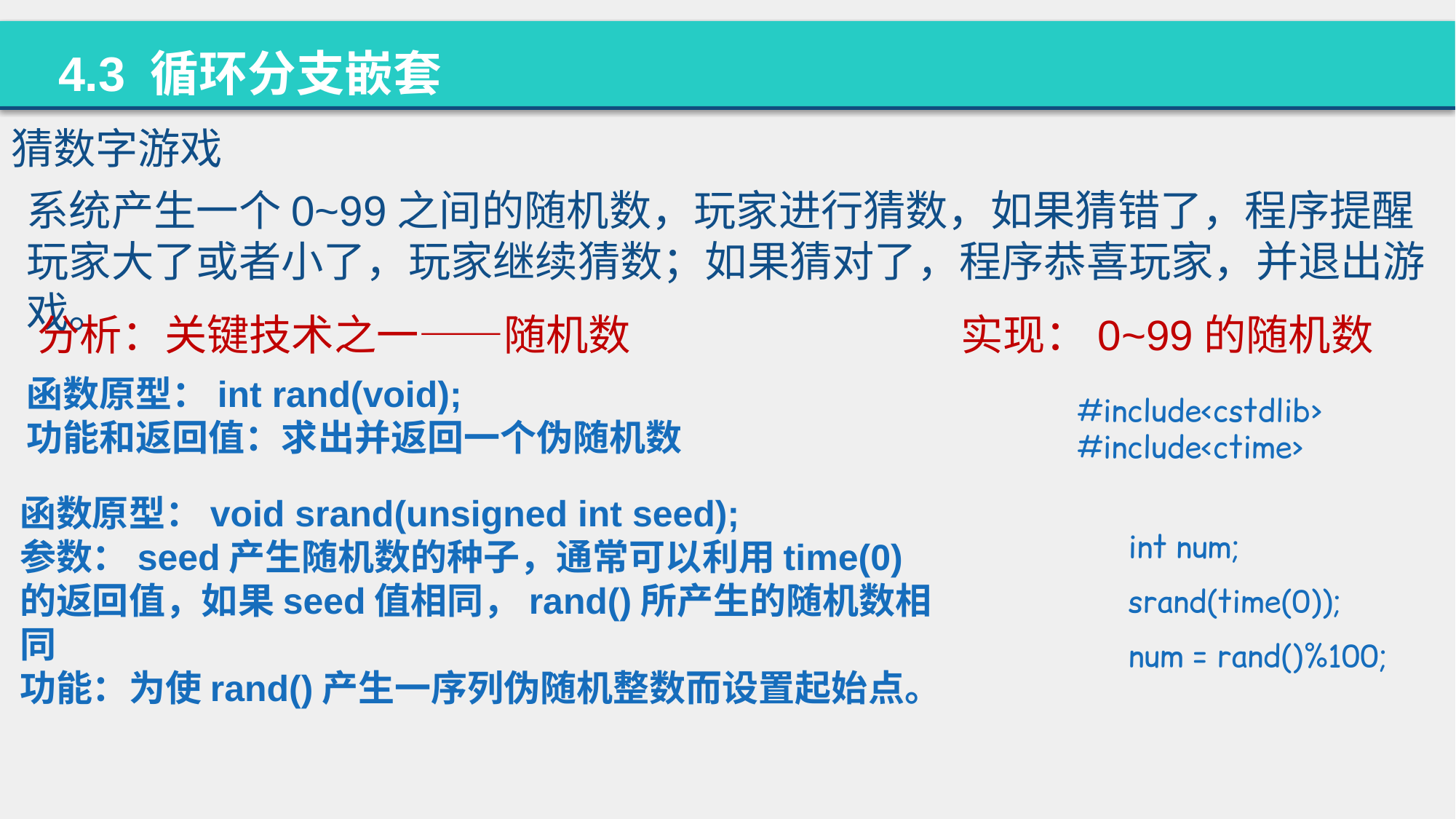

4.3 循环分支嵌套
猜数字游戏
系统产生一个0~99之间的随机数，玩家进行猜数，如果猜错了，程序提醒玩家大了或者小了，玩家继续猜数；如果猜对了，程序恭喜玩家，并退出游戏。
分析：关键技术之一——随机数
实现：0~99的随机数
函数原型：int rand(void);
功能和返回值：求出并返回一个伪随机数
#include<cstdlib>
#include<ctime>
函数原型：void srand(unsigned int seed);
参数：seed产生随机数的种子，通常可以利用time(0)的返回值，如果seed值相同，rand()所产生的随机数相同
功能：为使rand()产生一序列伪随机整数而设置起始点。
	int num;
	srand(time(0));
	num = rand()%100;